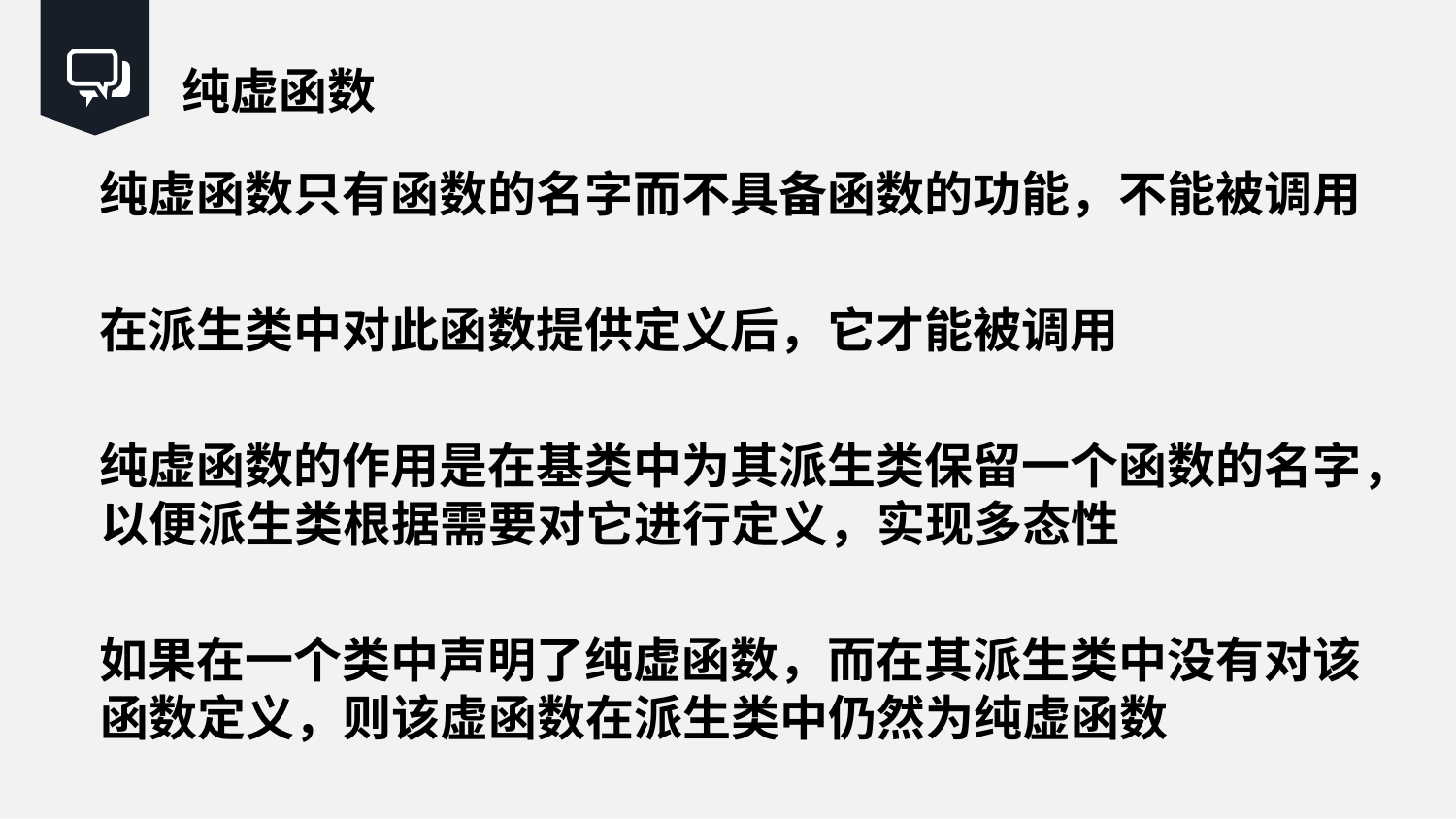

纯虚函数
纯虚函数只有函数的名字而不具备函数的功能，不能被调用

在派生类中对此函数提供定义后，它才能被调用

纯虚函数的作用是在基类中为其派生类保留一个函数的名字，以便派生类根据需要对它进行定义，实现多态性

如果在一个类中声明了纯虚函数，而在其派生类中没有对该函数定义，则该虚函数在派生类中仍然为纯虚函数